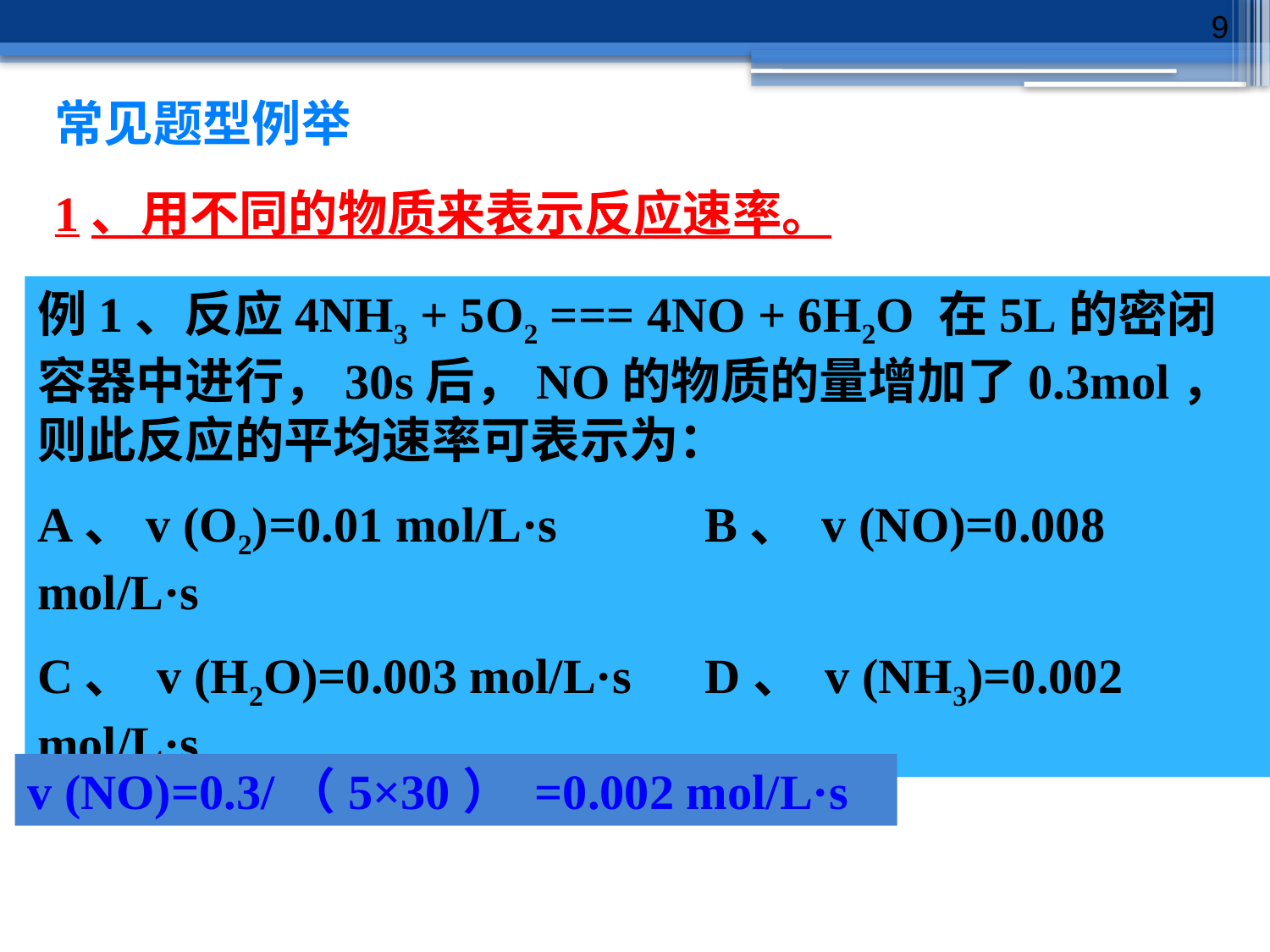

9
常见题型例举
1、用不同的物质来表示反应速率。
例1、反应4NH3 + 5O2 === 4NO + 6H2O 在5L的密闭容器中进行，30s后，NO的物质的量增加了0.3mol，则此反应的平均速率可表示为：
A、v (O2)=0.01 mol/L·s            B、 v (NO)=0.008 mol/L·s
C、 v (H2O)=0.003 mol/L·s      D、 v (NH3)=0.002 mol/L·s
v (NO)=0.3/（5×30） =0.002 mol/L·s